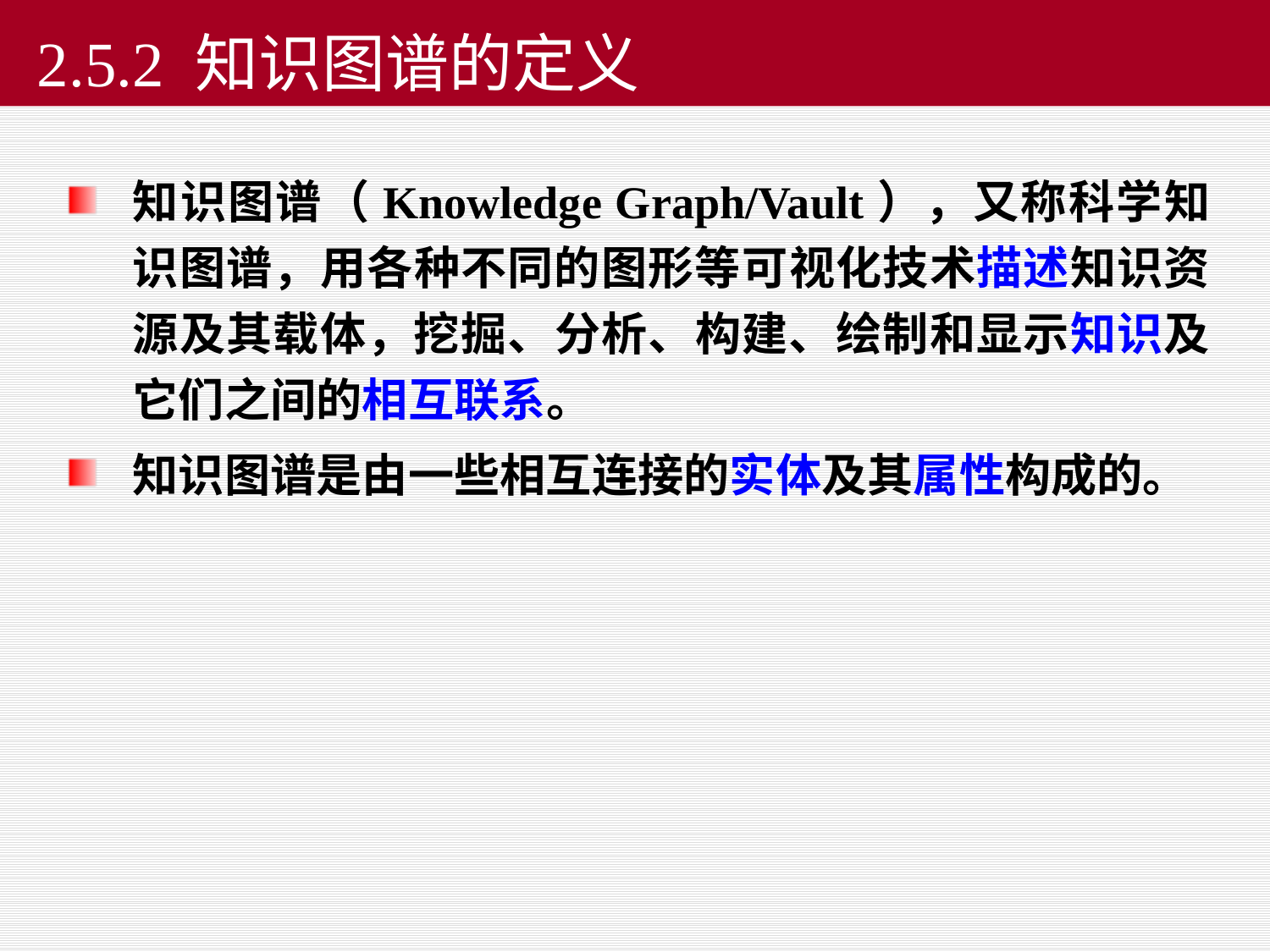

# 2.5.2 知识图谱的定义
知识图谱（Knowledge Graph/Vault），又称科学知识图谱，用各种不同的图形等可视化技术描述知识资源及其载体，挖掘、分析、构建、绘制和显示知识及它们之间的相互联系。
知识图谱是由一些相互连接的实体及其属性构成的。
67